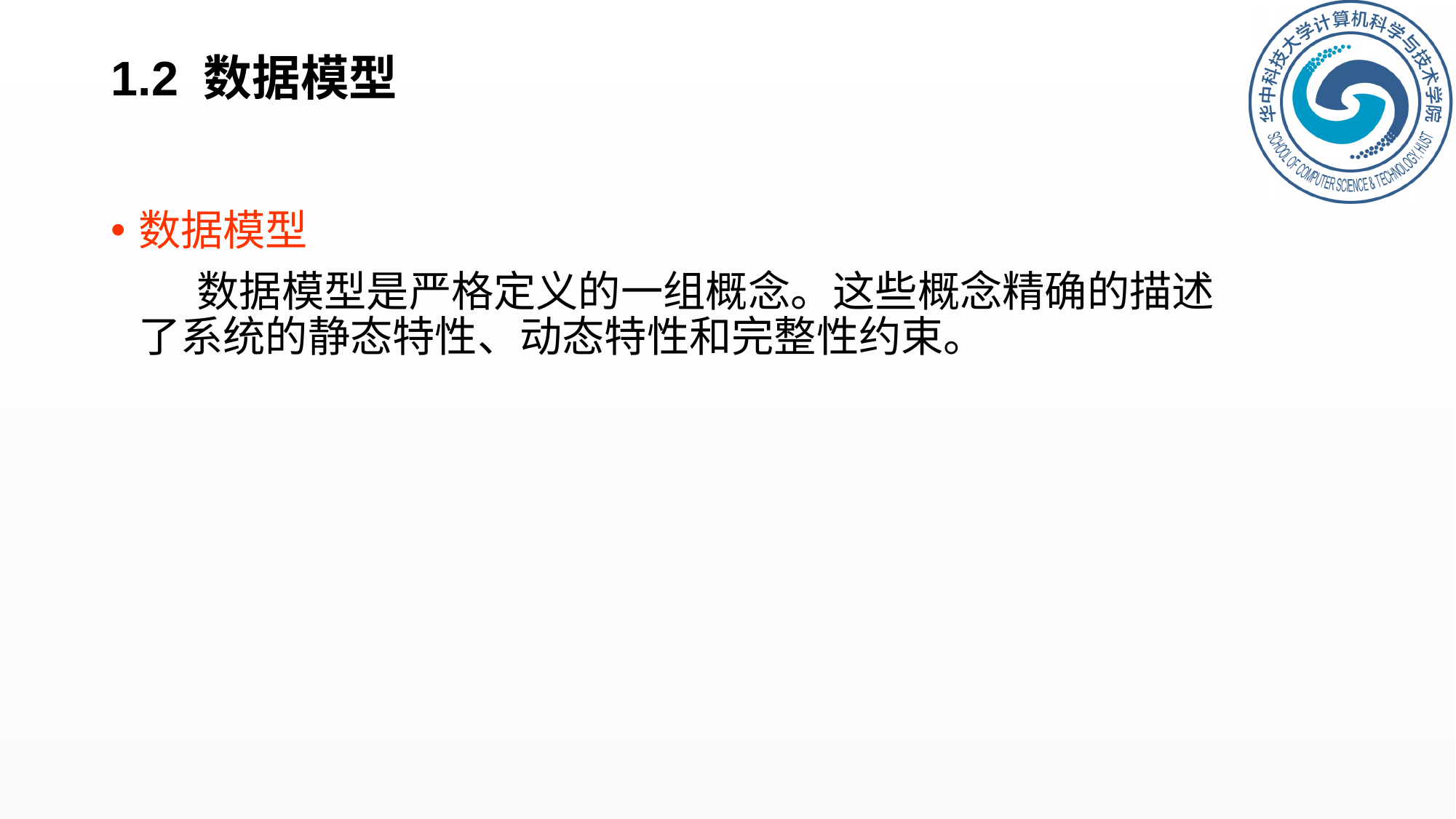

1.2 数据模型
数据模型
        数据模型是严格定义的一组概念。这些概念精确的描述了系统的静态特性、动态特性和完整性约束。